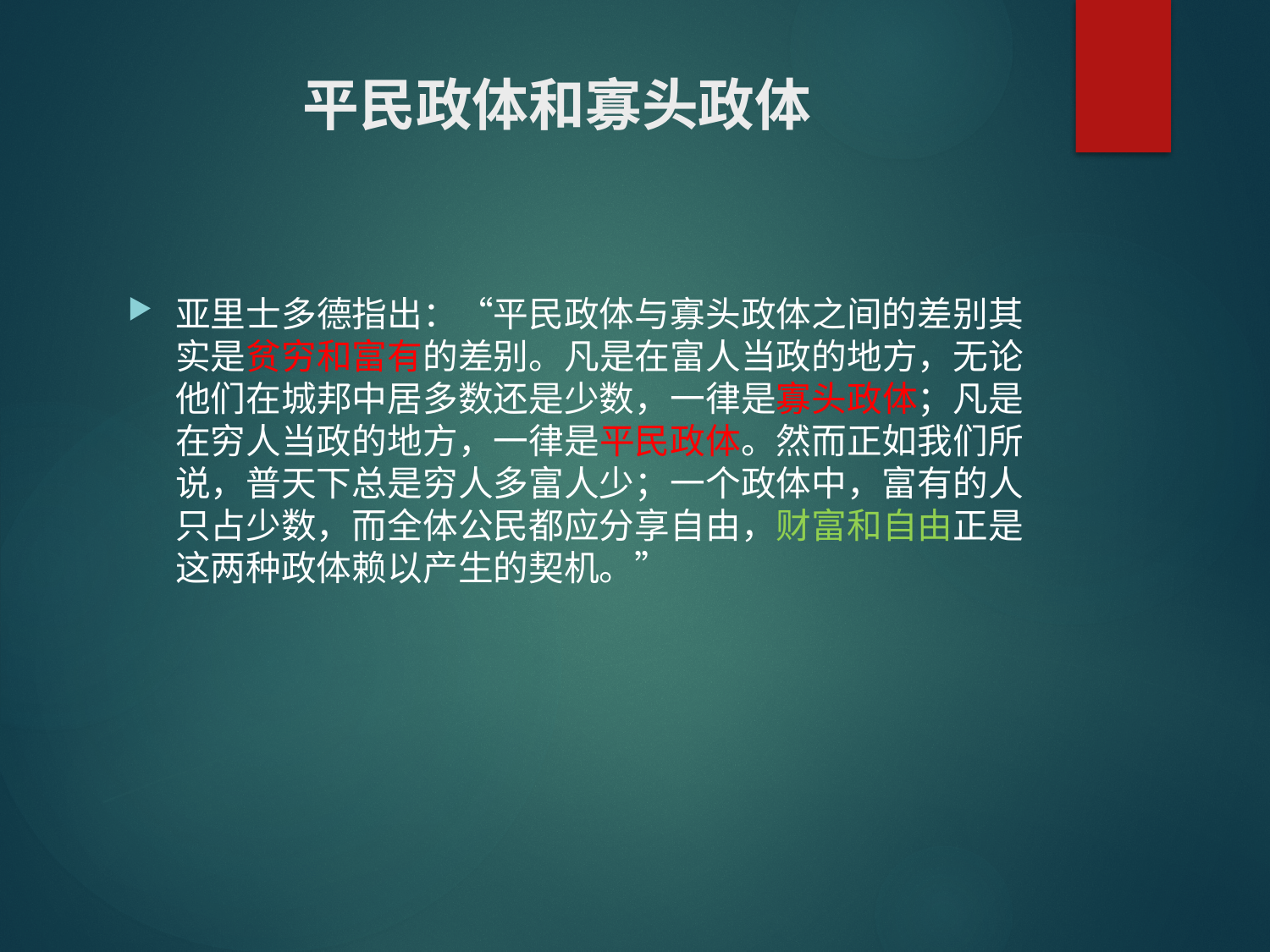

# 平民政体和寡头政体
亚里士多德指出：“平民政体与寡头政体之间的差别其实是贫穷和富有的差别。凡是在富人当政的地方，无论他们在城邦中居多数还是少数，一律是寡头政体；凡是在穷人当政的地方，一律是平民政体。然而正如我们所说，普天下总是穷人多富人少；一个政体中，富有的人只占少数，而全体公民都应分享自由，财富和自由正是这两种政体赖以产生的契机。”